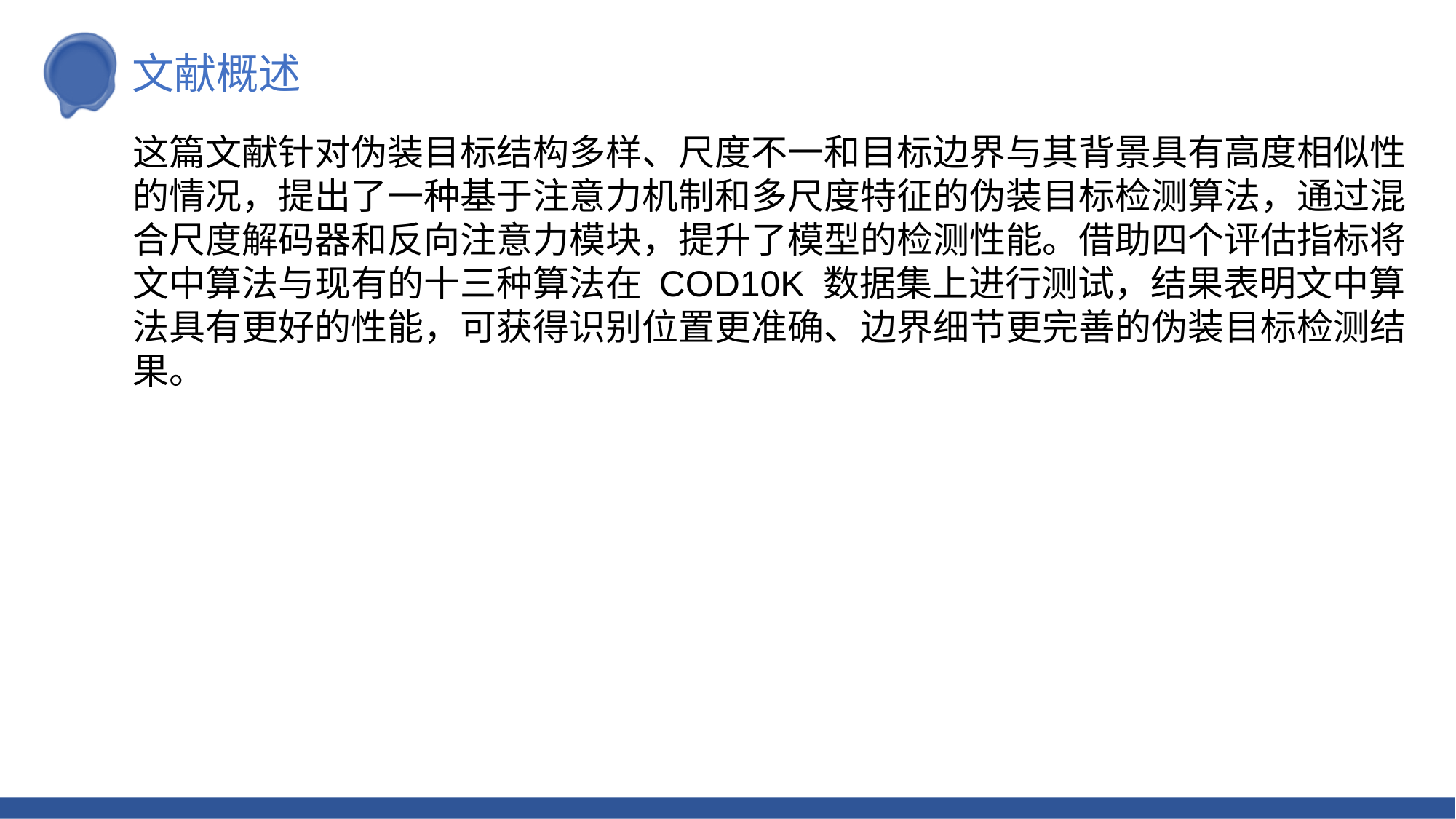

文献概述
这篇文献针对伪装目标结构多样、尺度不一和目标边界与其背景具有高度相似性的情况，提出了一种基于注意力机制和多尺度特征的伪装目标检测算法，通过混合尺度解码器和反向注意力模块，提升了模型的检测性能。借助四个评估指标将文中算法与现有的十三种算法在 COD10K 数据集上进行测试，结果表明文中算法具有更好的性能，可获得识别位置更准确、边界细节更完善的伪装目标检测结果。